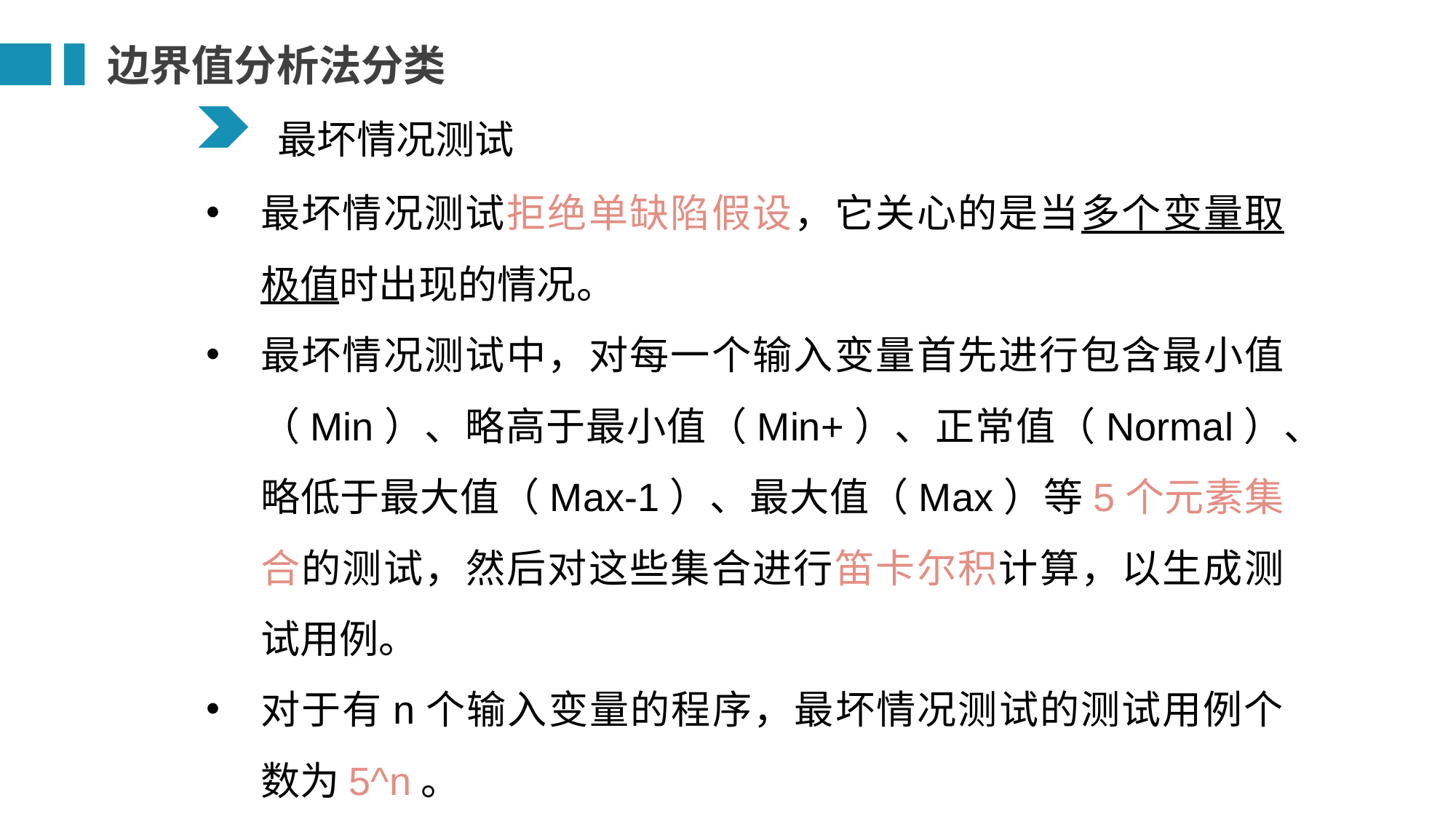

边界值分析法分类

最坏情况测试

最坏情况测试拒绝单缺陷假设，它关心的是当多个变量取极值时出现的情况。
最坏情况测试中，对每一个输入变量首先进行包含最小值（Min）、略高于最小值（Min+）、正常值（Normal）、略低于最大值（Max-1）、最大值（Max）等5个元素集合的测试，然后对这些集合进行笛卡尔积计算，以生成测试用例。
对于有n个输入变量的程序，最坏情况测试的测试用例个数为5^n。

47